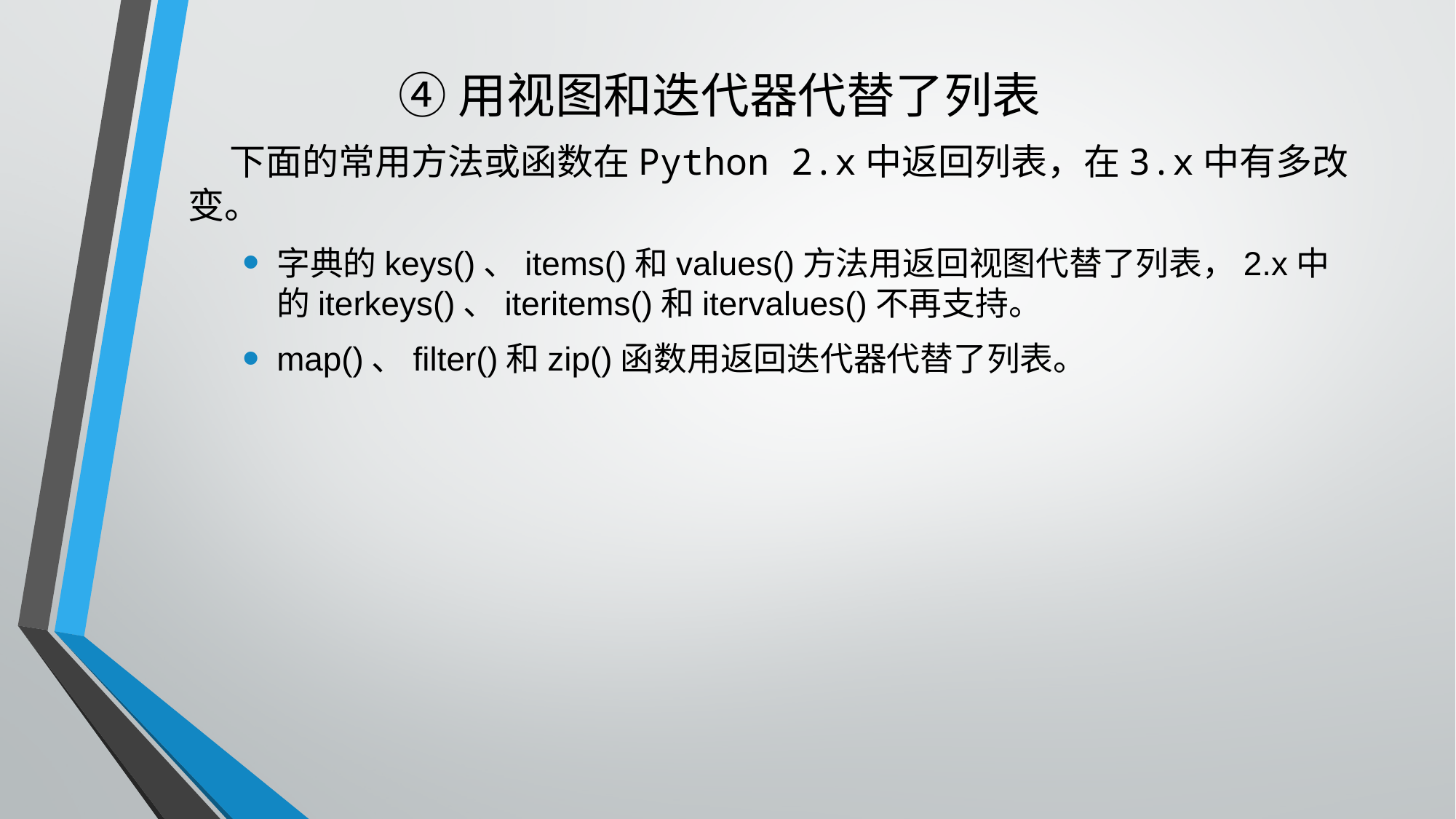

# ④用视图和迭代器代替了列表
    下面的常用方法或函数在Python 2.x中返回列表，在3.x中有多改变。
字典的keys()、items()和values()方法用返回视图代替了列表，2.x中的iterkeys()、iteritems()和itervalues()不再支持。
map()、filter()和zip()函数用返回迭代器代替了列表。